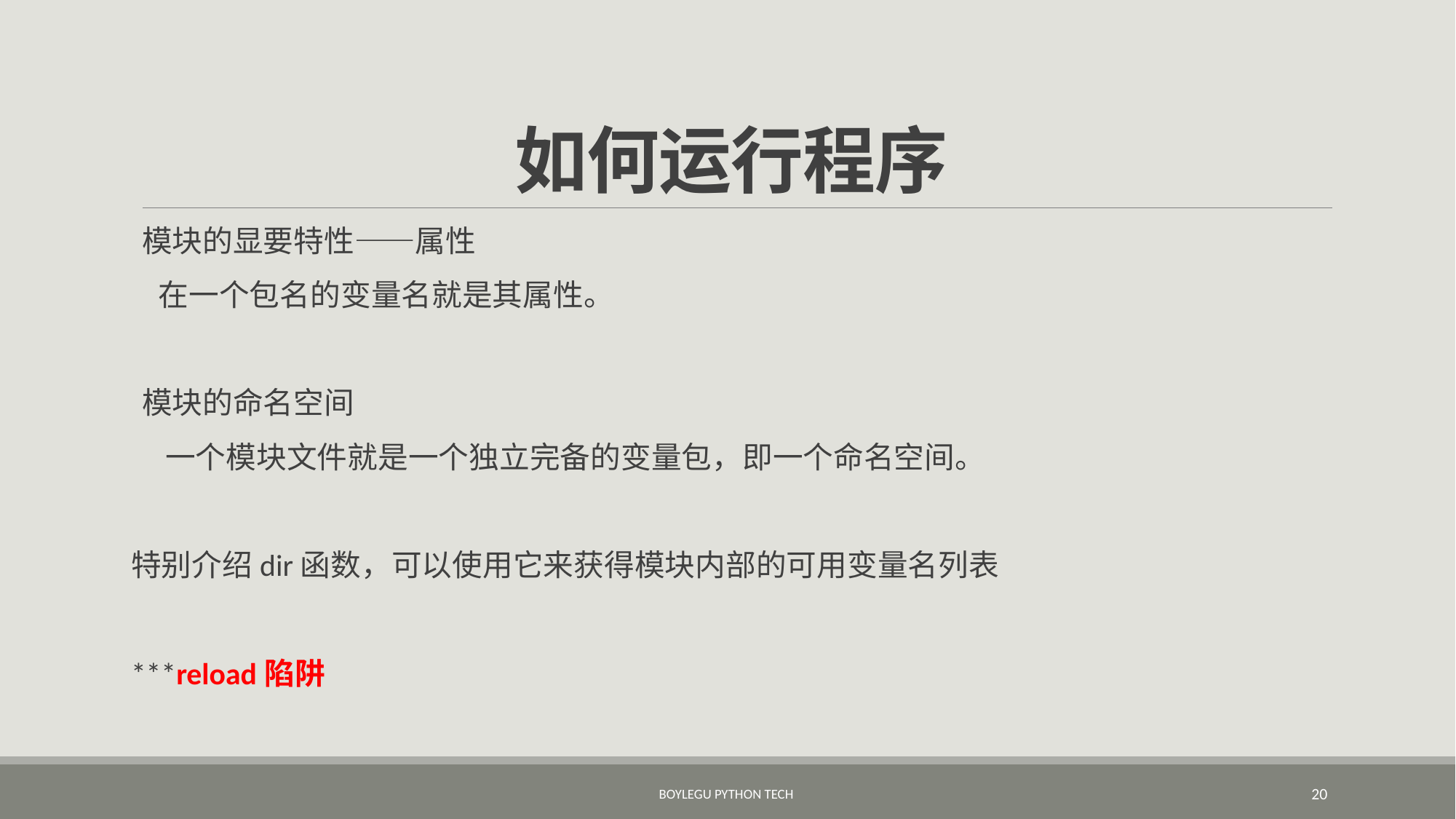

# 如何运行程序
模块的显要特性——属性
   在一个包名的变量名就是其属性。

模块的命名空间
    一个模块文件就是一个独立完备的变量包，即一个命名空间。

特别介绍dir函数，可以使用它来获得模块内部的可用变量名列表

***reload陷阱

BoyleGu Python Tech
20